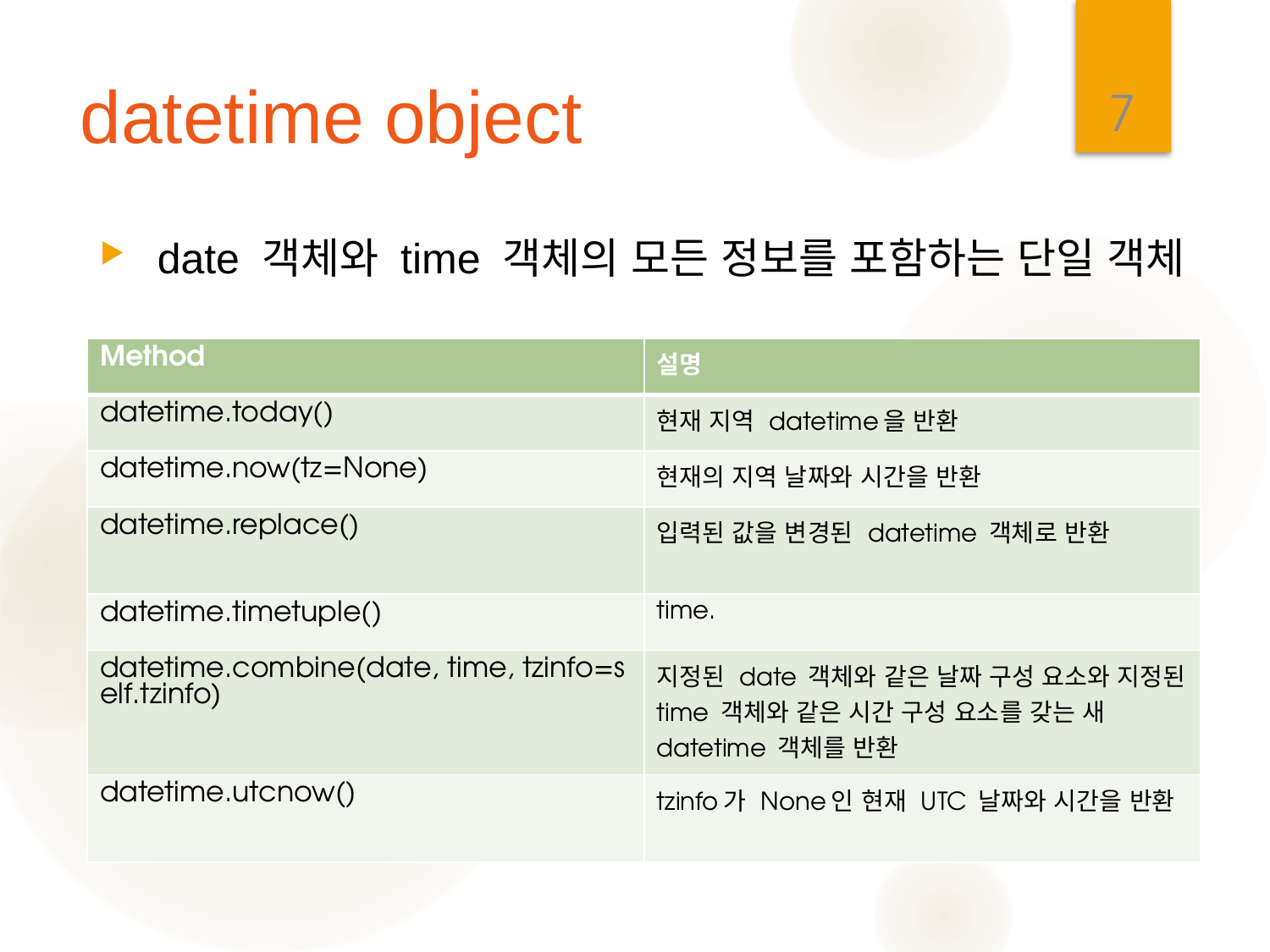

7
# datetime object
 date 객체와 time 객체의 모든 정보를 포함하는 단일 객체
| Method | 설명 |
| --- | --- |
| datetime.today() | 현재 지역 datetime을 반환 |
| datetime.now(tz=None) | 현재의 지역 날짜와 시간을 반환 |
| datetime.replace() | 입력된 값을 변경된 datetime 객체로 반환 |
| datetime.timetuple() | time. |
| datetime.combine(date, time, tzinfo=self.tzinfo) | 지정된 date 객체와 같은 날짜 구성 요소와 지정된 time 객체와 같은 시간 구성 요소를 갖는 새 datetime 객체를 반환 |
| datetime.utcnow() | tzinfo가 None인 현재 UTC 날짜와 시간을 반환 |